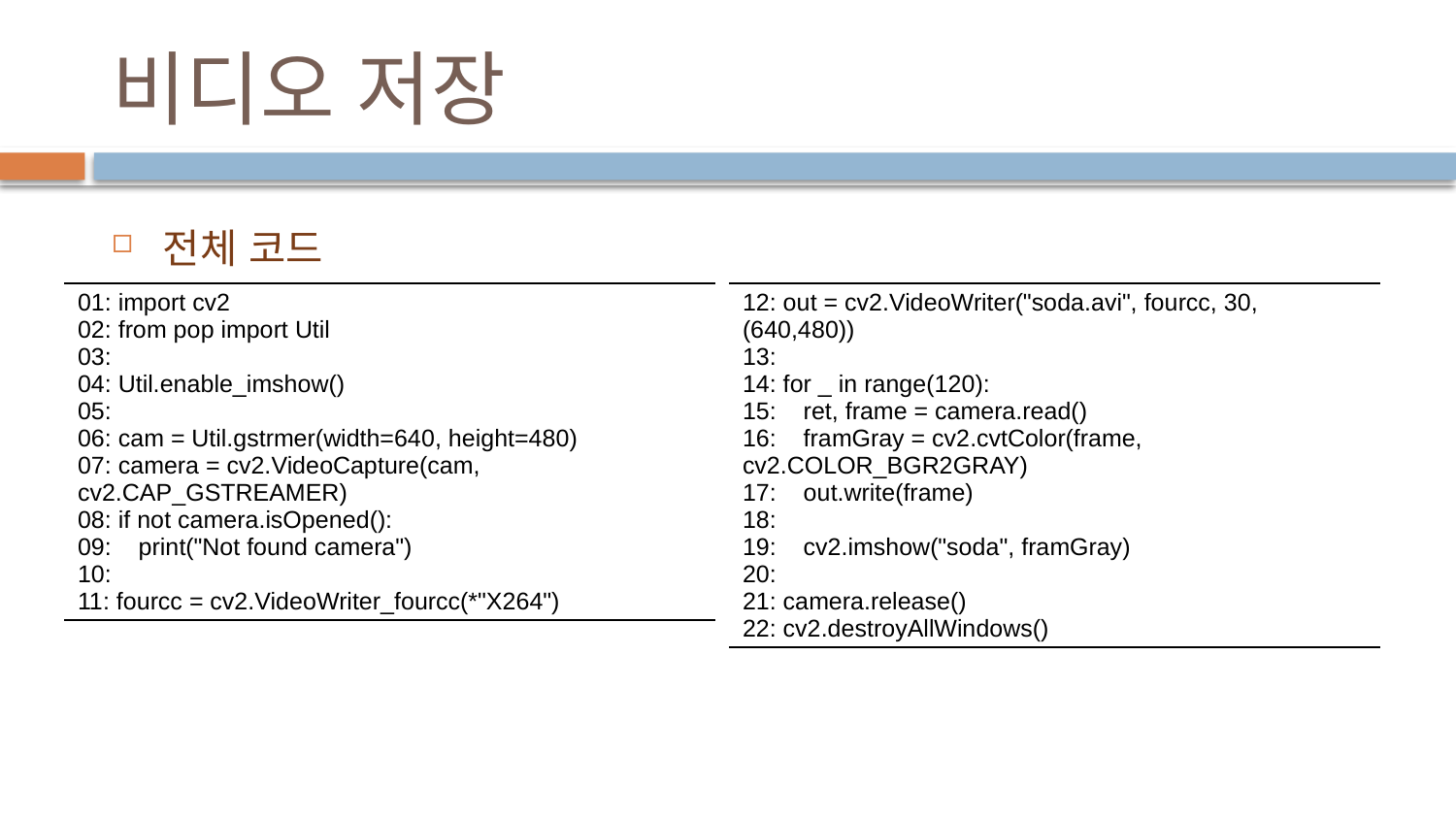

# 비디오 저장
전체 코드
| 01: import cv2 02: from pop import Util 03: 04: Util.enable\_imshow() 05: 06: cam = Util.gstrmer(width=640, height=480) 07: camera = cv2.VideoCapture(cam, cv2.CAP\_GSTREAMER) 08: if not camera.isOpened(): 09: print("Not found camera") 10: 11: fourcc = cv2.VideoWriter\_fourcc(\*"X264") |
| --- |
| 12: out = cv2.VideoWriter("soda.avi", fourcc, 30, (640,480)) 13: 14: for \_ in range(120): 15: ret, frame = camera.read() 16: framGray = cv2.cvtColor(frame, cv2.COLOR\_BGR2GRAY) 17: out.write(frame) 18: 19: cv2.imshow("soda", framGray) 20: 21: camera.release() 22: cv2.destroyAllWindows() |
| --- |